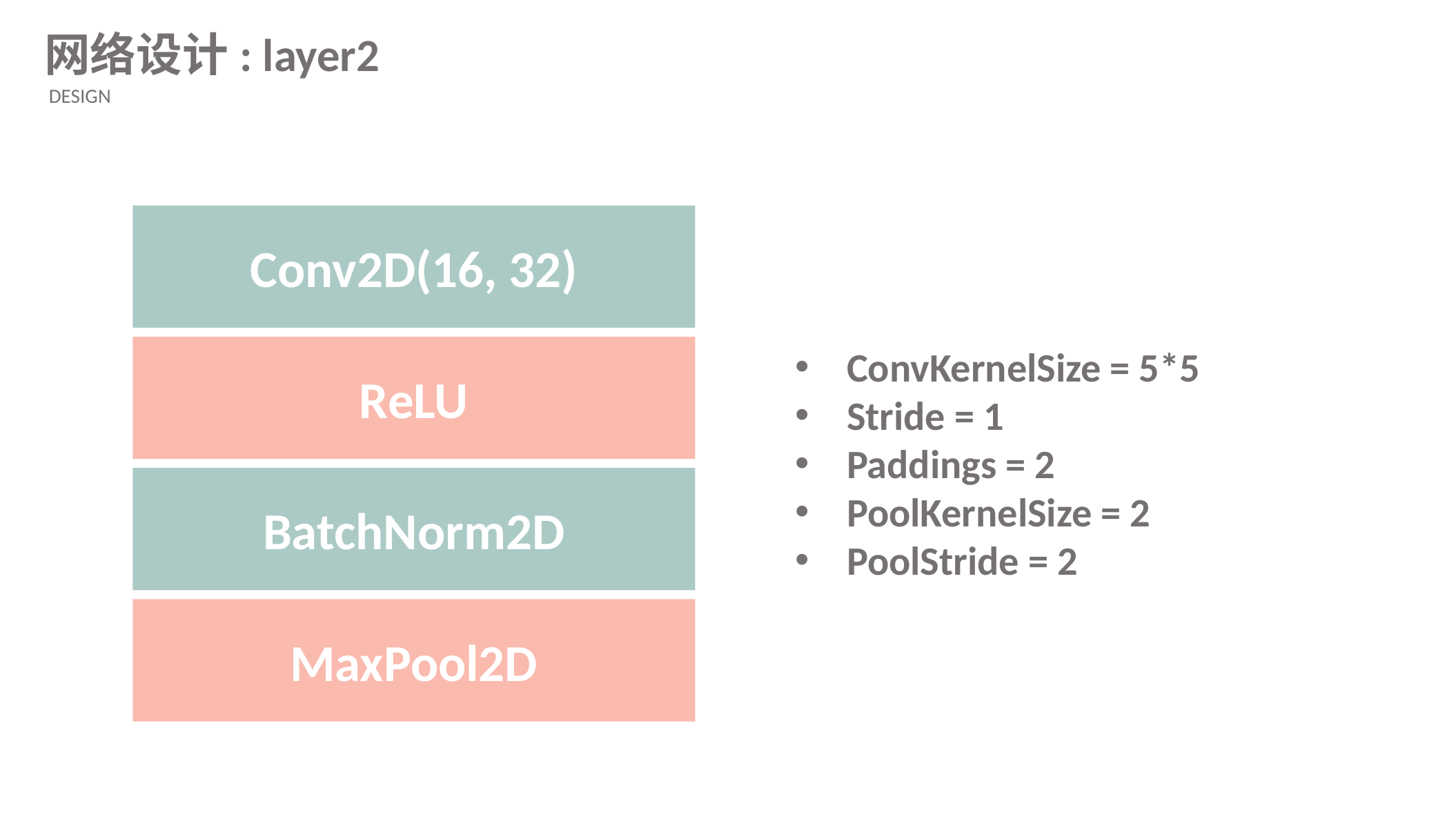

网络设计: layer2
 DESIGN
Conv2D(16, 32)
ReLU
ConvKernelSize = 5*5
Stride = 1
Paddings = 2
PoolKernelSize = 2
PoolStride = 2

BatchNorm2D
MaxPool2D